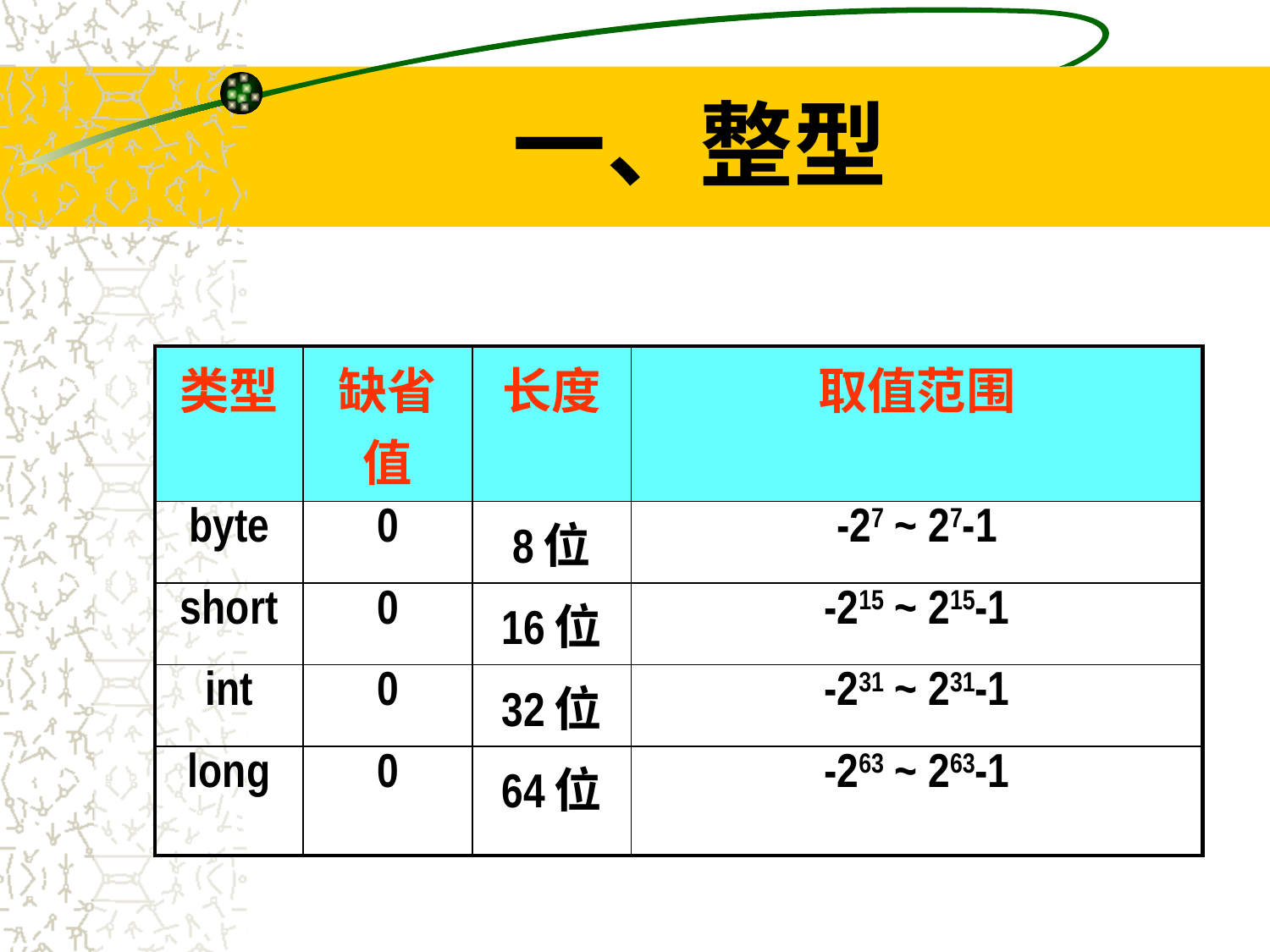

# 一、整型
| 类型 | 缺省值 | 长度 | 取值范围 |
| --- | --- | --- | --- |
| byte | 0 | 8位 | -27 ~ 27-1 |
| short | 0 | 16位 | -215 ~ 215-1 |
| int | 0 | 32位 | -231 ~ 231-1 |
| long | 0 | 64位 | -263 ~ 263-1 |
17